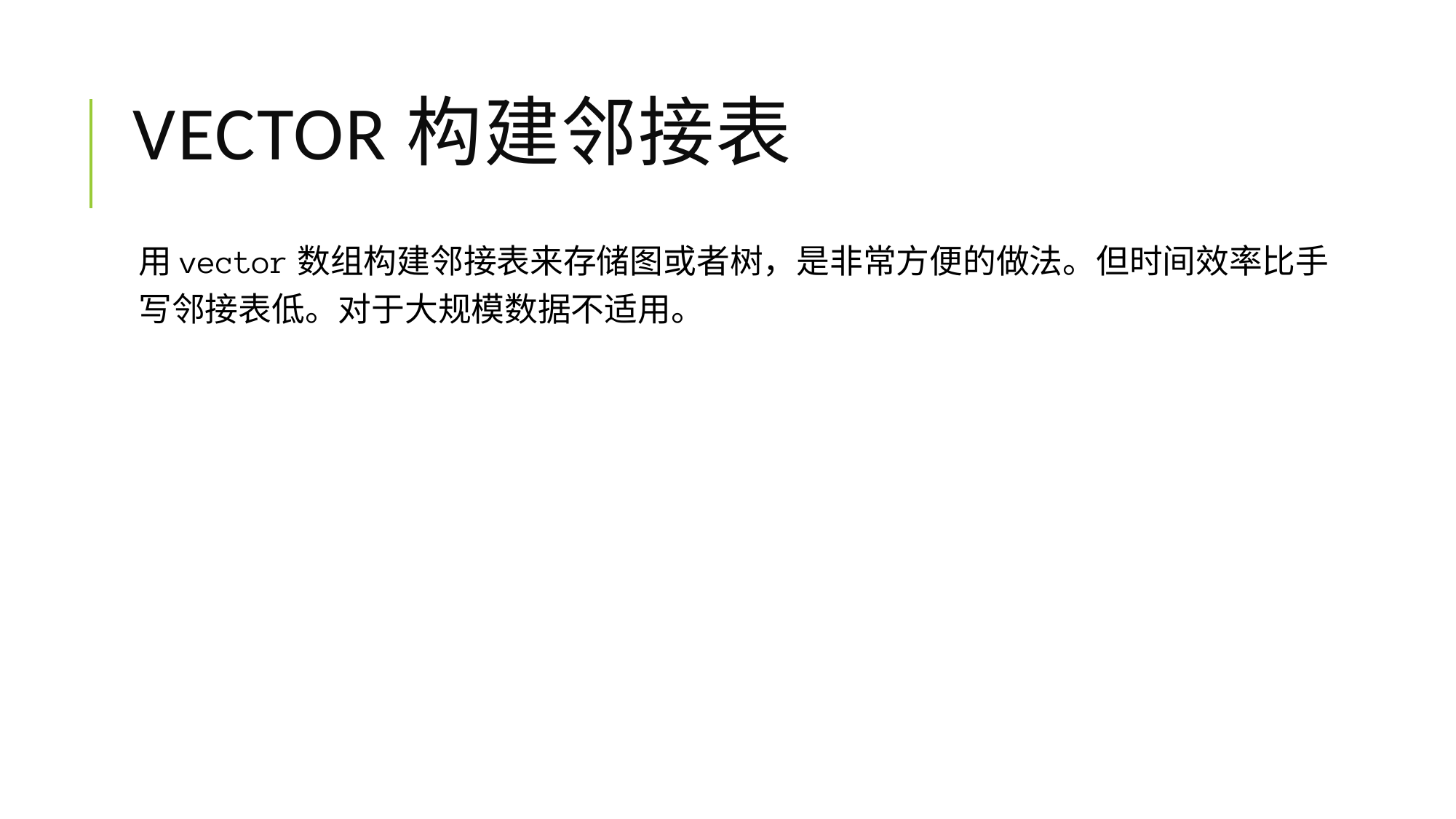

# vector构建邻接表
用vector数组构建邻接表来存储图或者树，是非常方便的做法。但时间效率比手写邻接表低。对于大规模数据不适用。